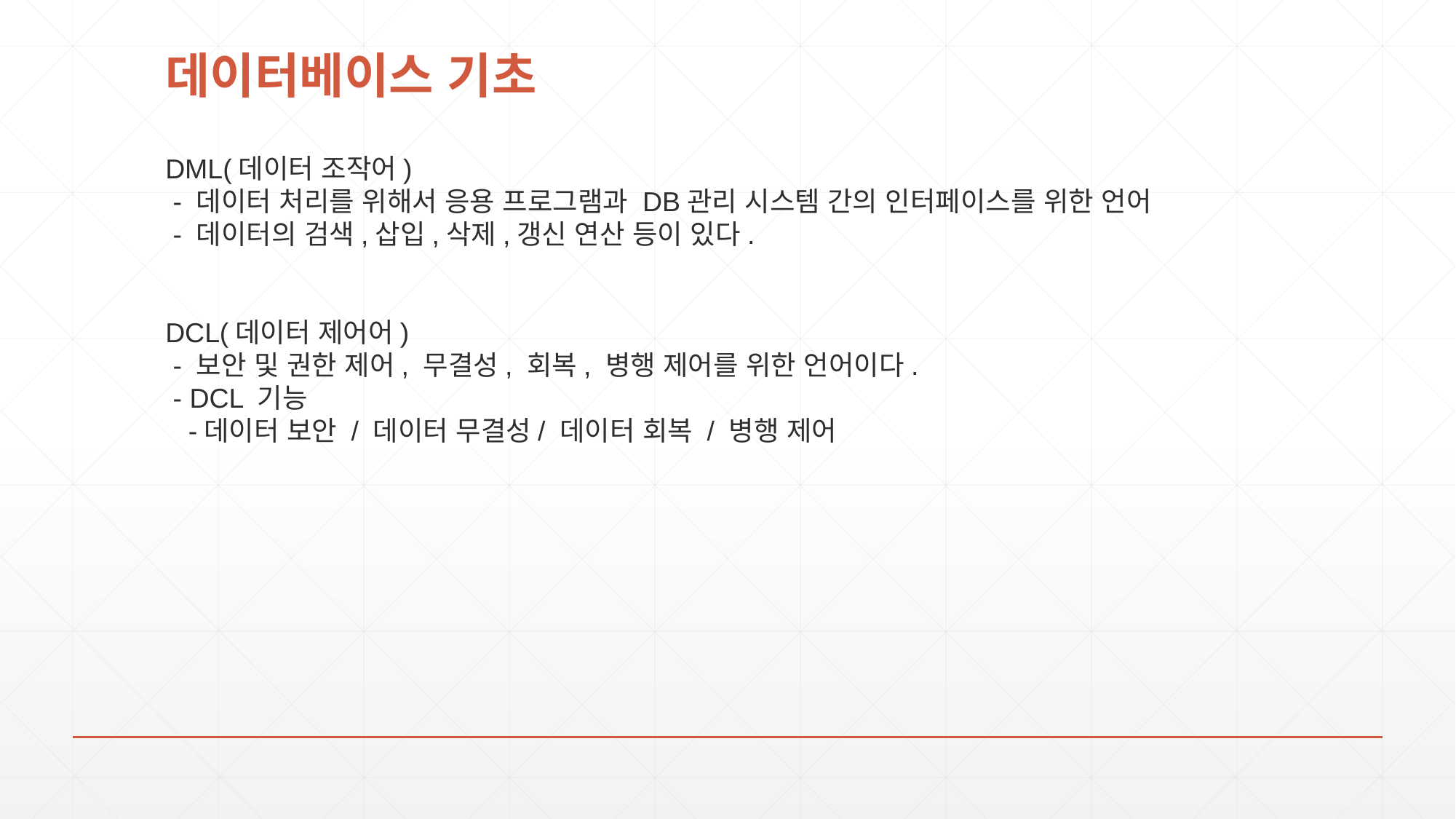

# 데이터베이스 기초
DML(데이터 조작어)
 - 데이터 처리를 위해서 응용 프로그램과 DB관리 시스템 간의 인터페이스를 위한 언어
 - 데이터의 검색,삽입,삭제,갱신 연산 등이 있다.

DCL(데이터 제어어)
 - 보안 및 권한 제어, 무결성, 회복, 병행 제어를 위한 언어이다.
 - DCL 기능
   -데이터 보안 / 데이터 무결성/ 데이터 회복 / 병행 제어